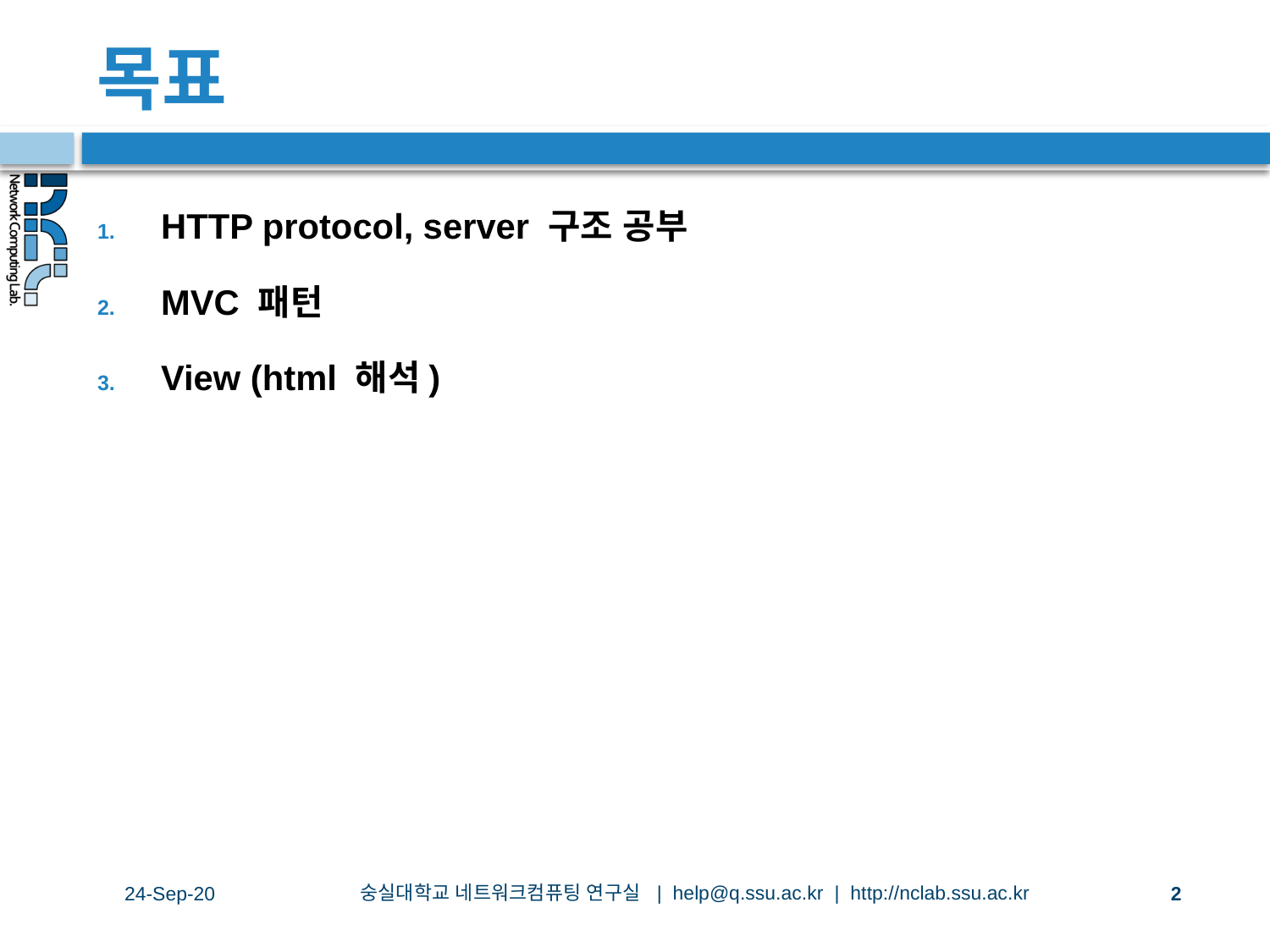

# 목표
HTTP protocol, server 구조 공부
MVC 패턴
View (html 해석)

숭실대학교 네트워크컴퓨팅 연구실  |  help@q.ssu.ac.kr  |  http://nclab.ssu.ac.kr
24-Sep-20
2